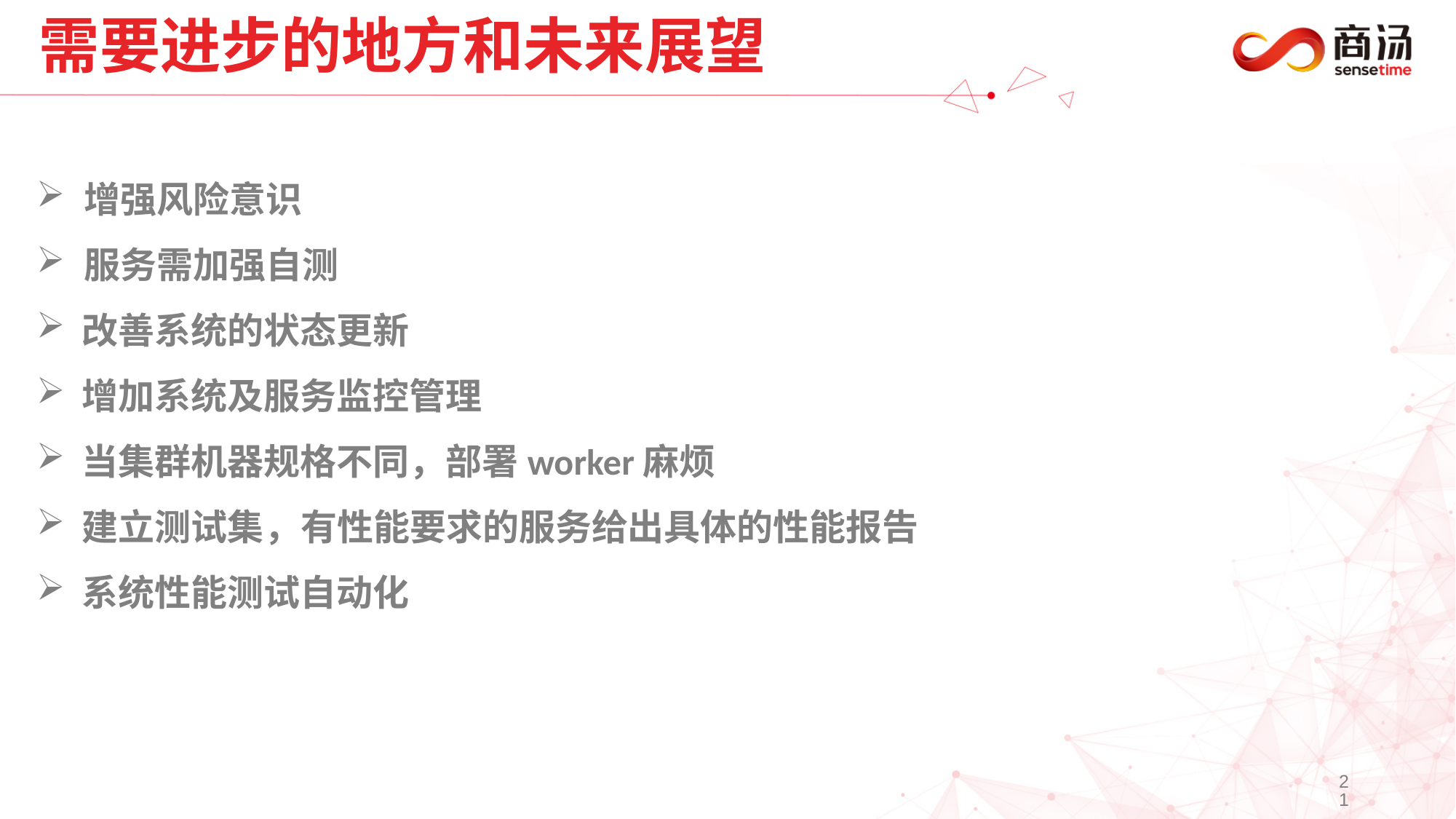

# 需要进步的地方和未来展望
 增强风险意识
 服务需加强自测
 改善系统的状态更新
 增加系统及服务监控管理
 当集群机器规格不同，部署worker麻烦
 建立测试集，有性能要求的服务给出具体的性能报告
 系统性能测试自动化
21